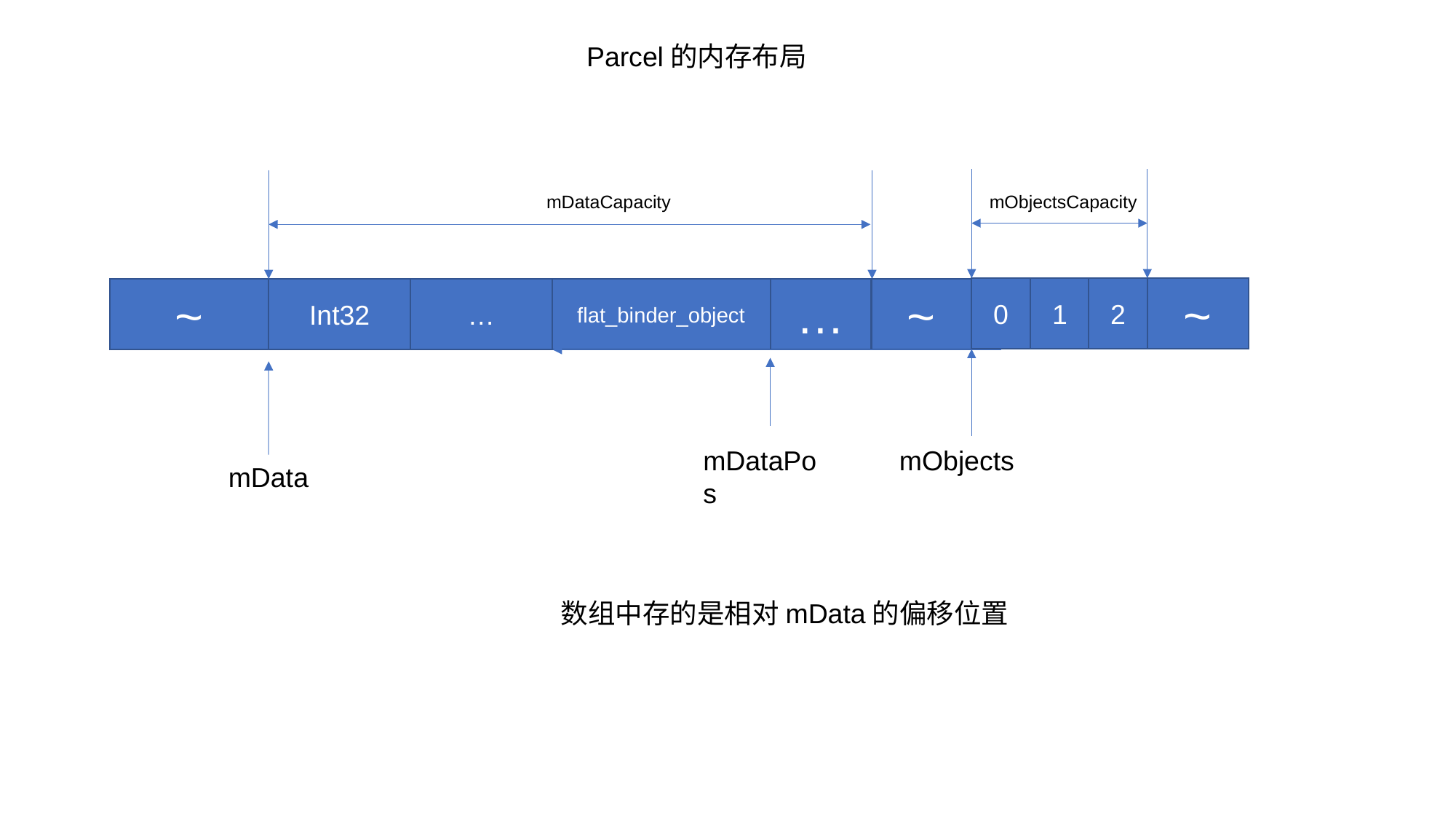

Parcel的内存布局
mDataCapacity
mObjectsCapacity
0
1
2
~
~
Int32
…
flat_binder_object
…
~
mDataPos
mObjects
mData
数组中存的是相对mData的偏移位置